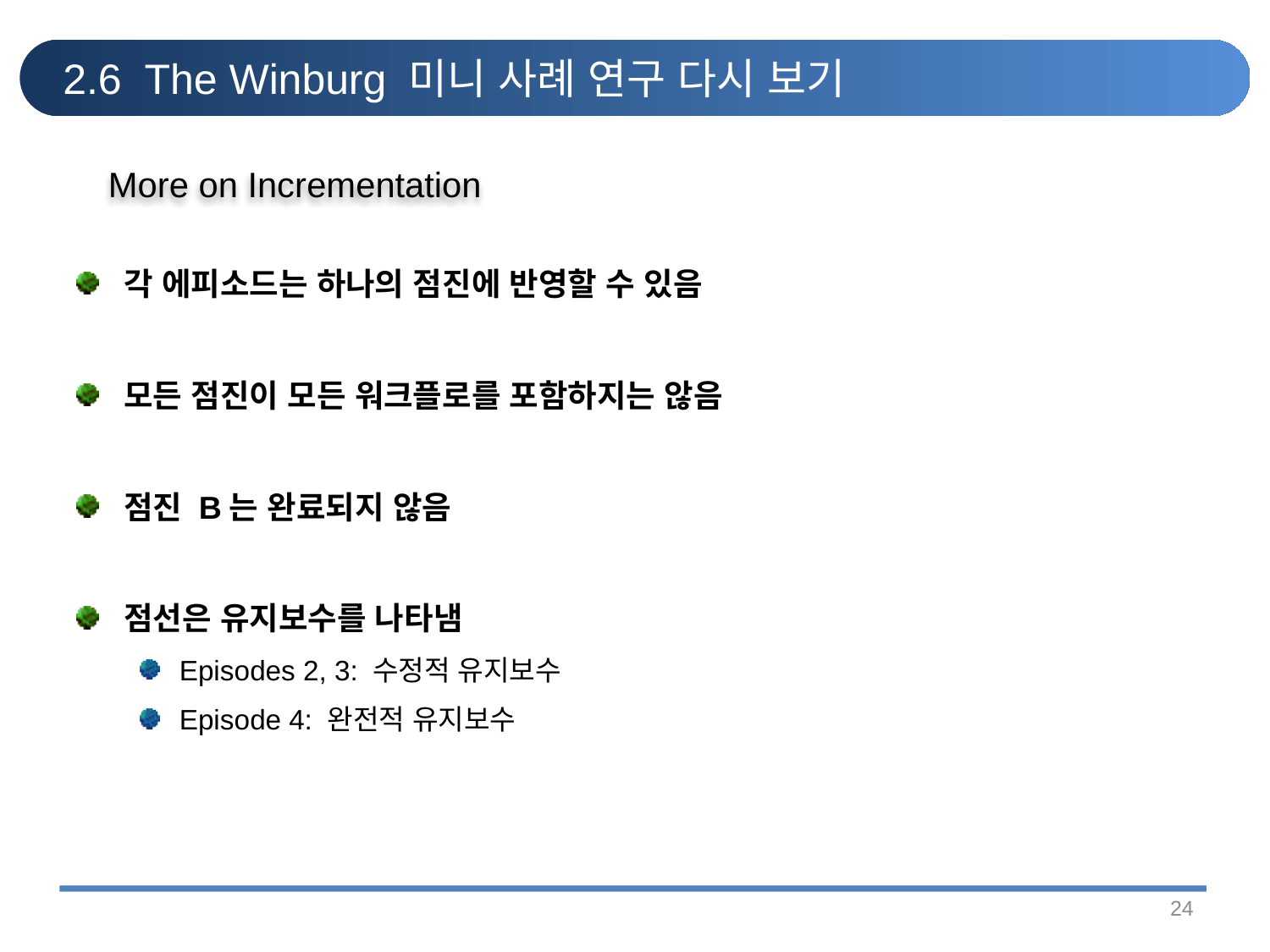

# 2.6  The Winburg 미니 사례 연구 다시 보기
More on Incrementation
각 에피소드는 하나의 점진에 반영할 수 있음

모든 점진이 모든 워크플로를 포함하지는 않음

점진 B는 완료되지 않음

점선은 유지보수를 나타냄
Episodes 2, 3: 수정적 유지보수
Episode 4: 완전적 유지보수

24